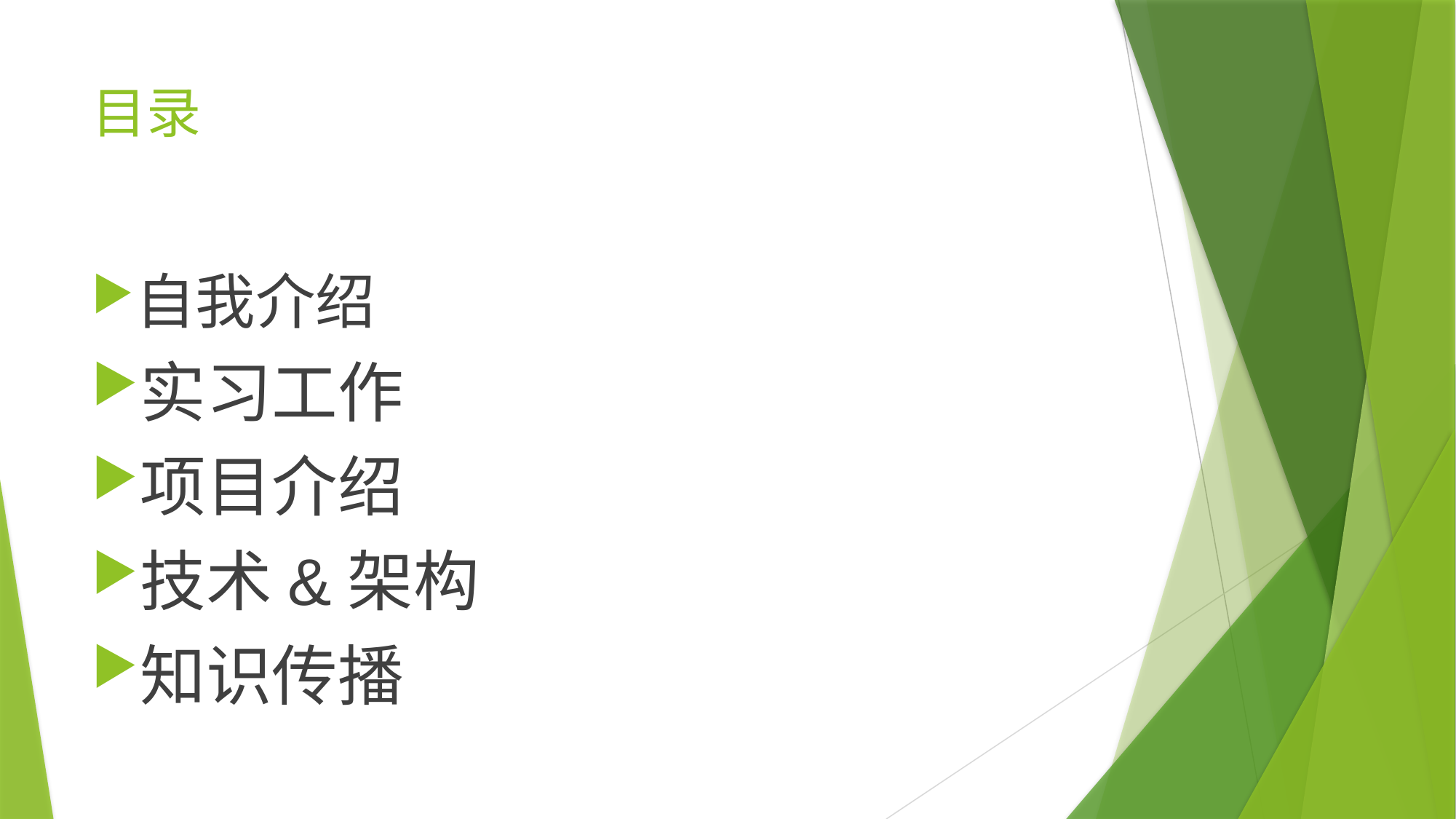

# 目录
自我介绍
实习工作
项目介绍
技术&架构
知识传播